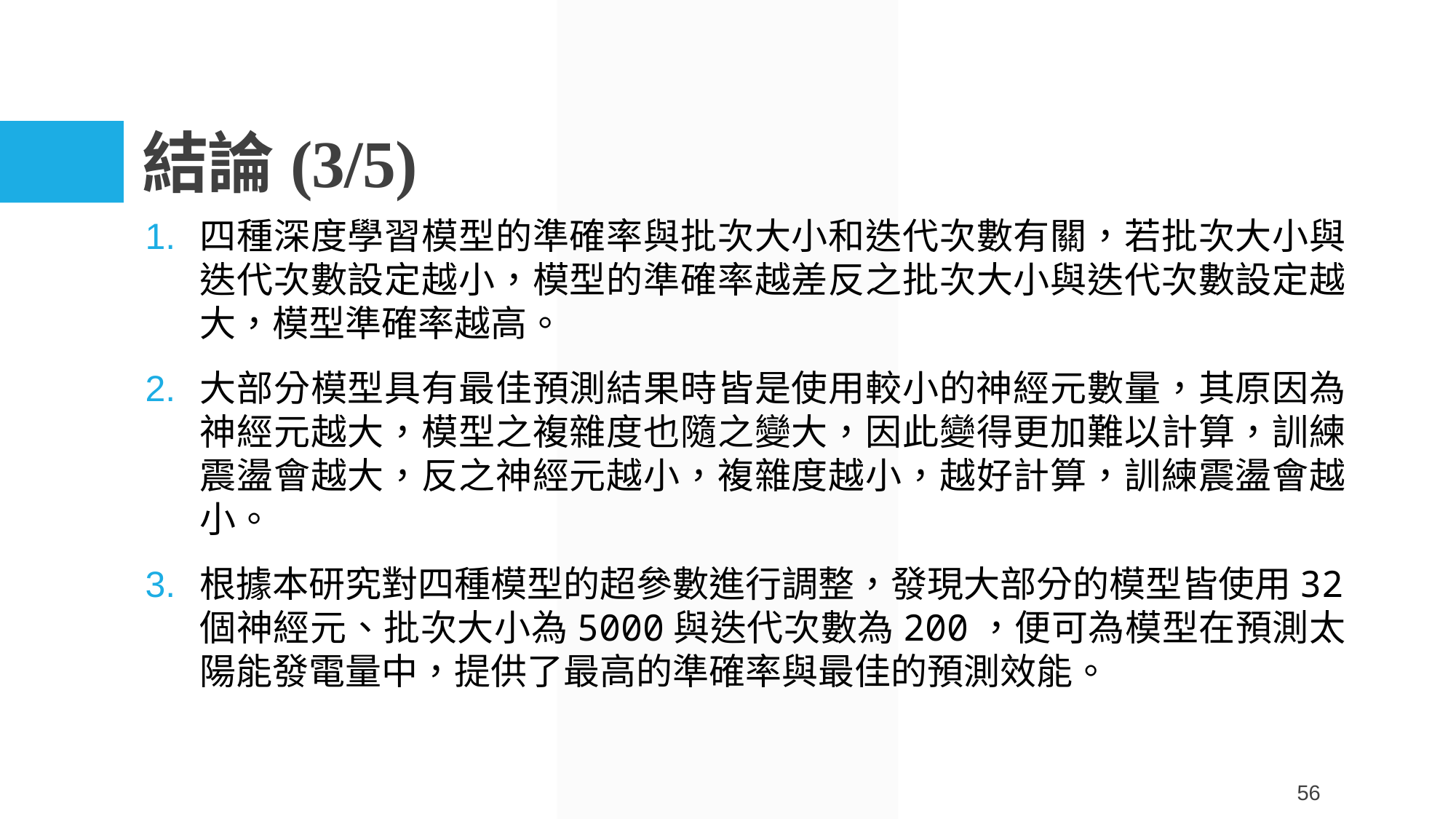

# 結論(3/5)
四種深度學習模型的準確率與批次大小和迭代次數有關，若批次大小與迭代次數設定越小，模型的準確率越差反之批次大小與迭代次數設定越大，模型準確率越高。
大部分模型具有最佳預測結果時皆是使用較小的神經元數量，其原因為神經元越大，模型之複雜度也隨之變大，因此變得更加難以計算，訓練震盪會越大，反之神經元越小，複雜度越小，越好計算，訓練震盪會越小。
根據本研究對四種模型的超參數進行調整，發現大部分的模型皆使用32個神經元、批次大小為5000與迭代次數為200，便可為模型在預測太陽能發電量中，提供了最高的準確率與最佳的預測效能。
56